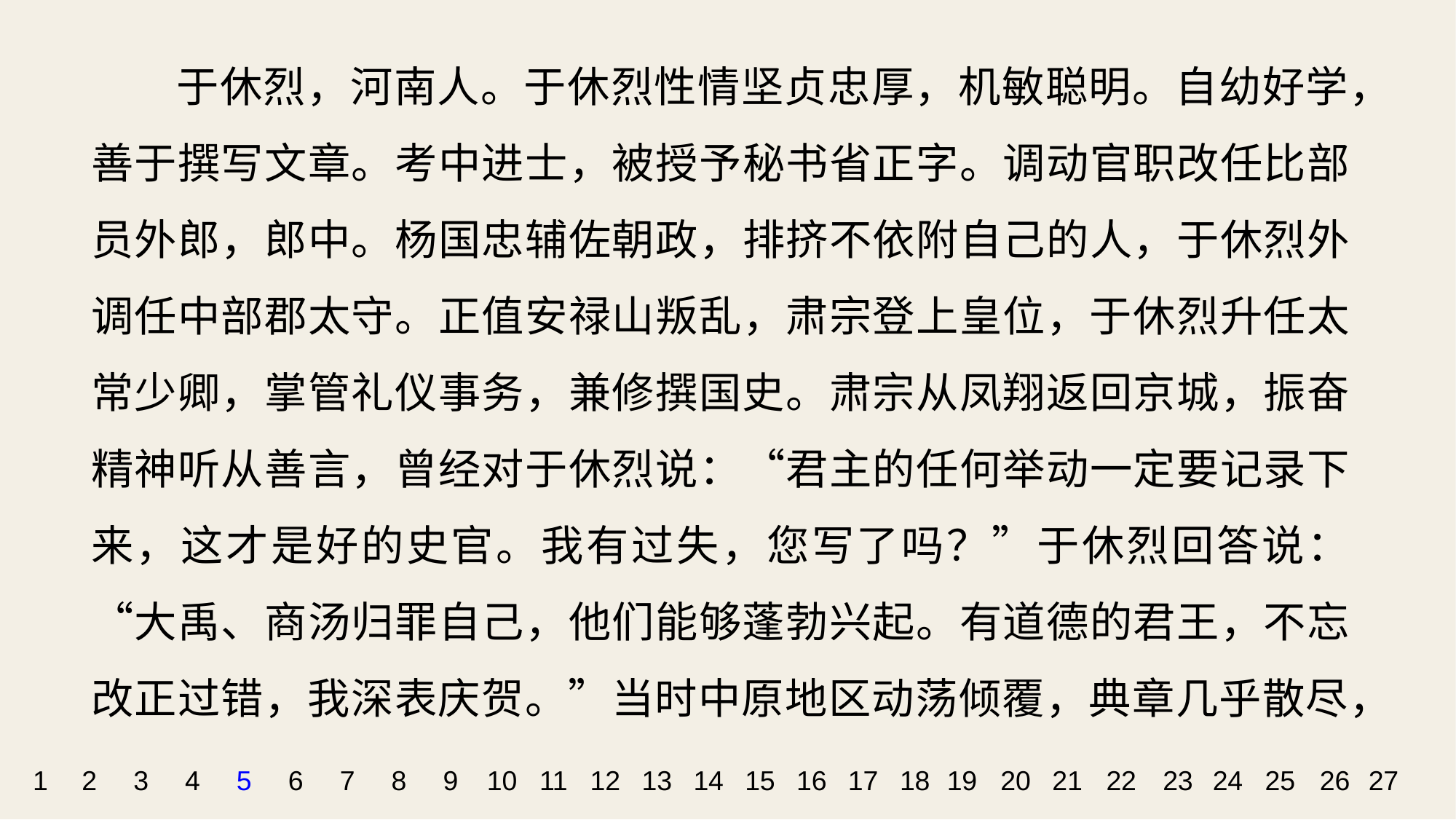

于休烈，河南人。于休烈性情坚贞忠厚，机敏聪明。自幼好学，善于撰写文章。考中进士，被授予秘书省正字。调动官职改任比部员外郎，郎中。杨国忠辅佐朝政，排挤不依附自己的人，于休烈外调任中部郡太守。正值安禄山叛乱，肃宗登上皇位，于休烈升任太常少卿，掌管礼仪事务，兼修撰国史。肃宗从凤翔返回京城，振奋精神听从善言，曾经对于休烈说：“君主的任何举动一定要记录下来，这才是好的史官。我有过失，您写了吗？”于休烈回答说：“大禹、商汤归罪自己，他们能够蓬勃兴起。有道德的君王，不忘改正过错，我深表庆贺。”当时中原地区动荡倾覆，典章几乎散尽，
1
2
3
4
5
6
7
8
9
10
11
12
13
14
15
16
17
18
19
20
21
22
23
24
25
26
27